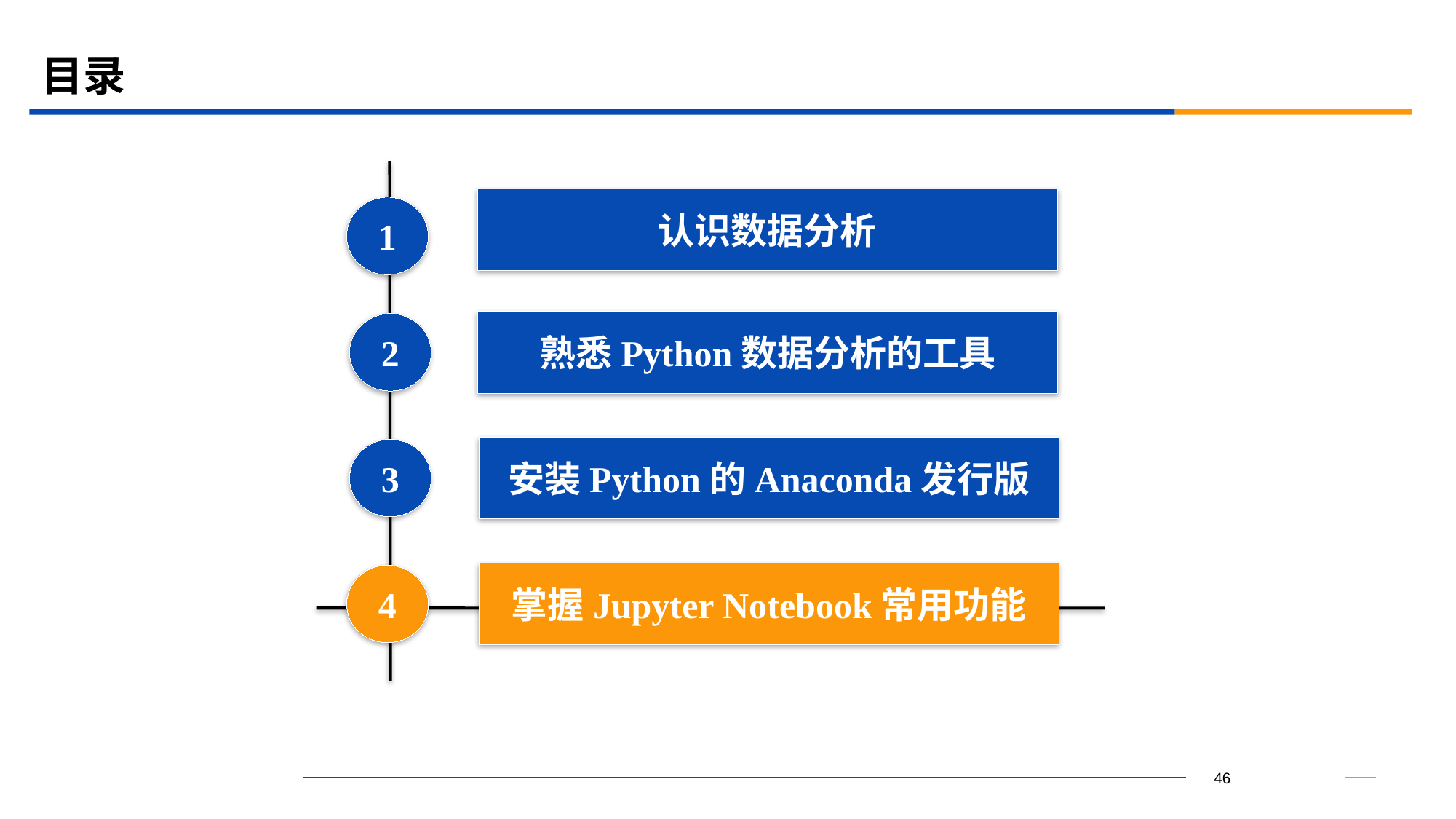

# 目录
认识数据分析
1
熟悉Python数据分析的工具
2
安装Python的Anaconda发行版
3
掌握Jupyter Notebook常用功能
4